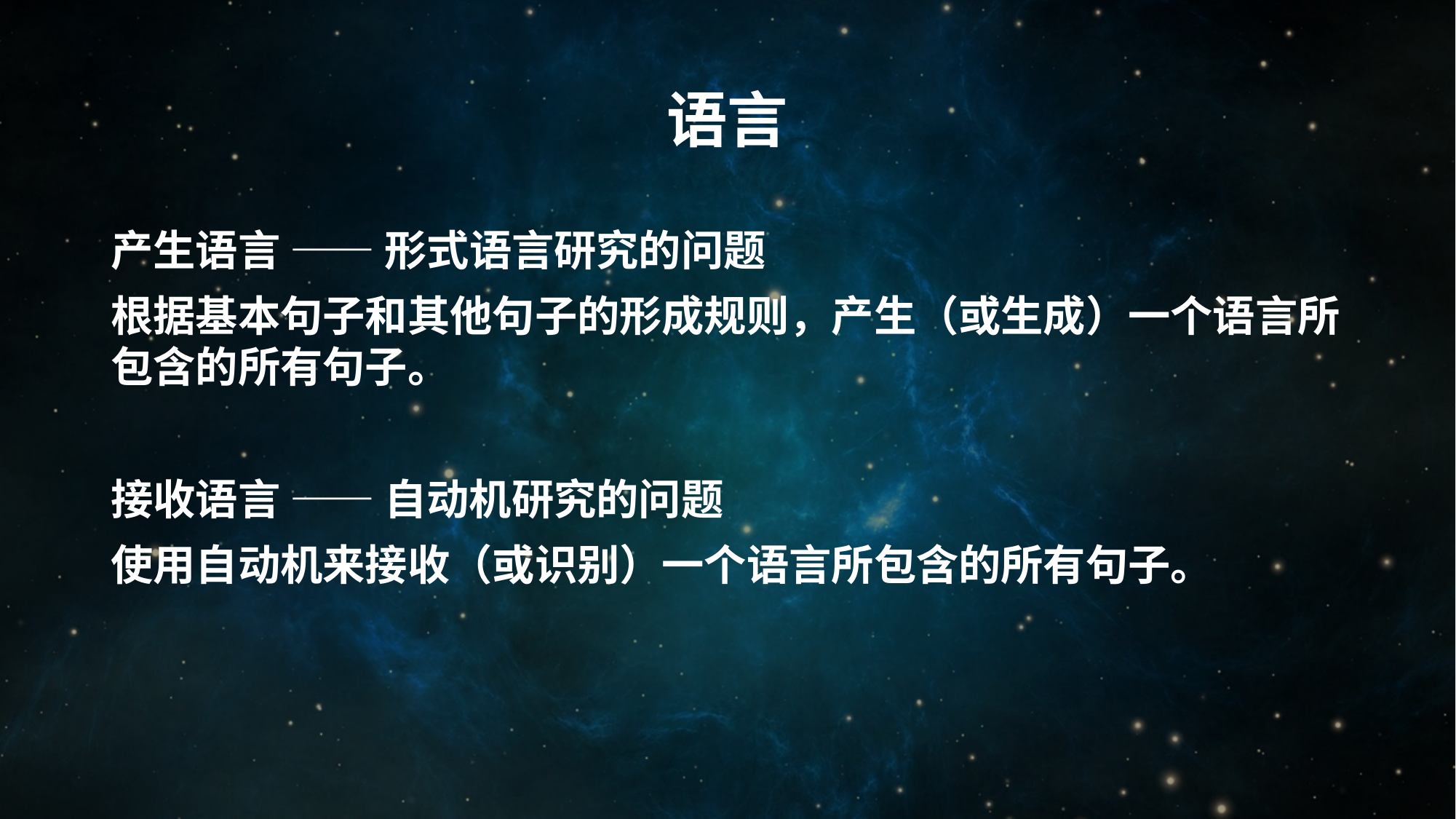

# 语言
产生语言 —— 形式语言研究的问题
根据基本句子和其他句子的形成规则，产生（或生成）一个语言所包含的所有句子。

接收语言 —— 自动机研究的问题
使用自动机来接收（或识别）一个语言所包含的所有句子。